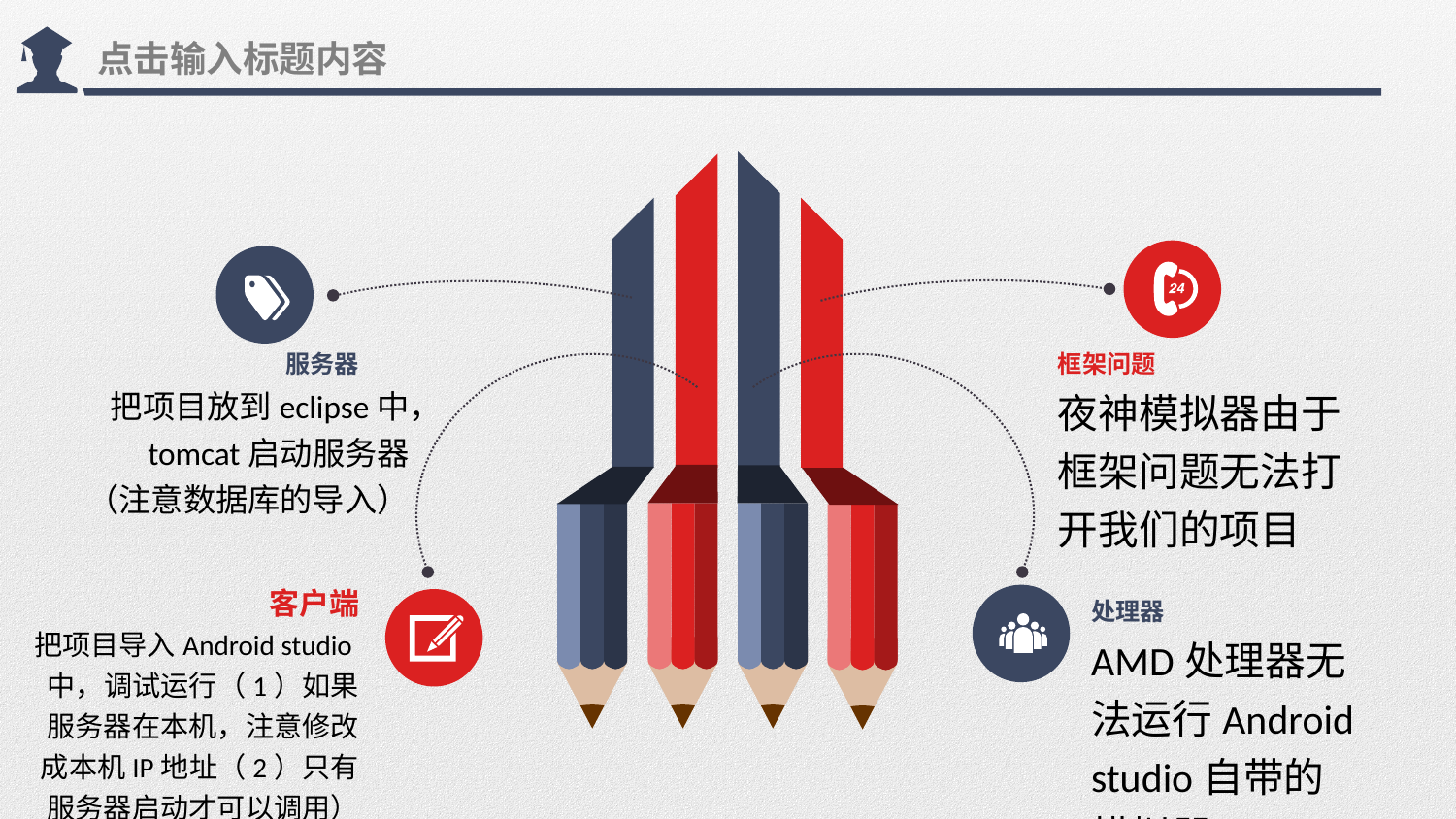

服务器
把项目放到eclipse中，tomcat启动服务器（注意数据库的导入）
框架问题
夜神模拟器由于框架问题无法打开我们的项目
客户端
把项目导入Android studio中，调试运行（1）如果服务器在本机，注意修改成本机IP地址（2）只有服务器启动才可以调用）

处理器
AMD处理器无法运行Android studio自带的模拟器